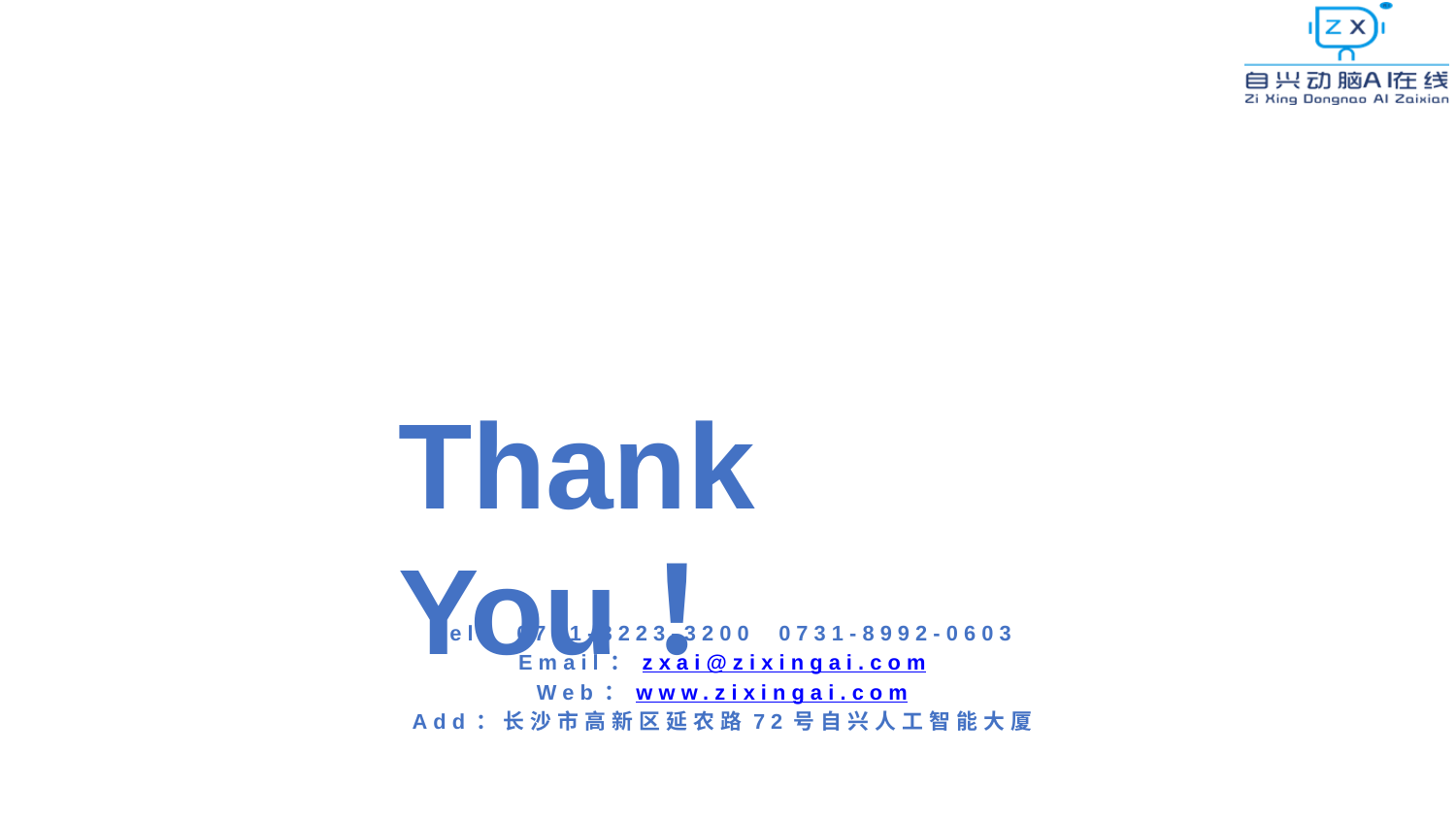

Thank You！
Tel：0731-8223-3200  0731-8992-0603
Email：zxai@zixingai.com
Web：www.zixingai.com
Add：长沙市高新区延农路72号自兴人工智能大厦